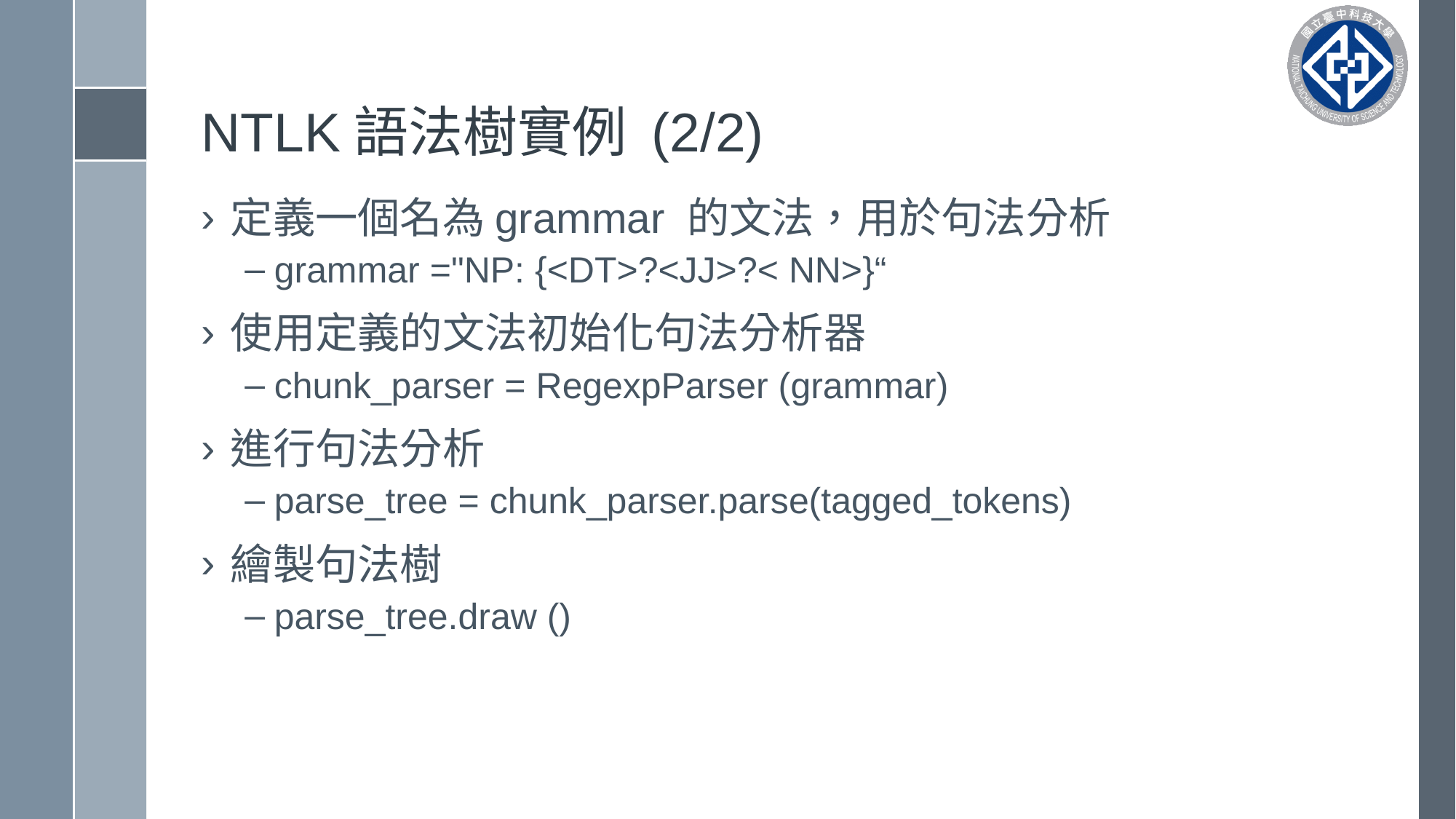

# NTLK語法樹實例 (2/2)
定義一個名為grammar 的文法，用於句法分析
grammar ="NP: {<DT>?<JJ>?< NN>}“
使用定義的文法初始化句法分析器
chunk_parser = RegexpParser (grammar)
進行句法分析
parse_tree = chunk_parser.parse(tagged_tokens)
繪製句法樹
parse_tree.draw ()